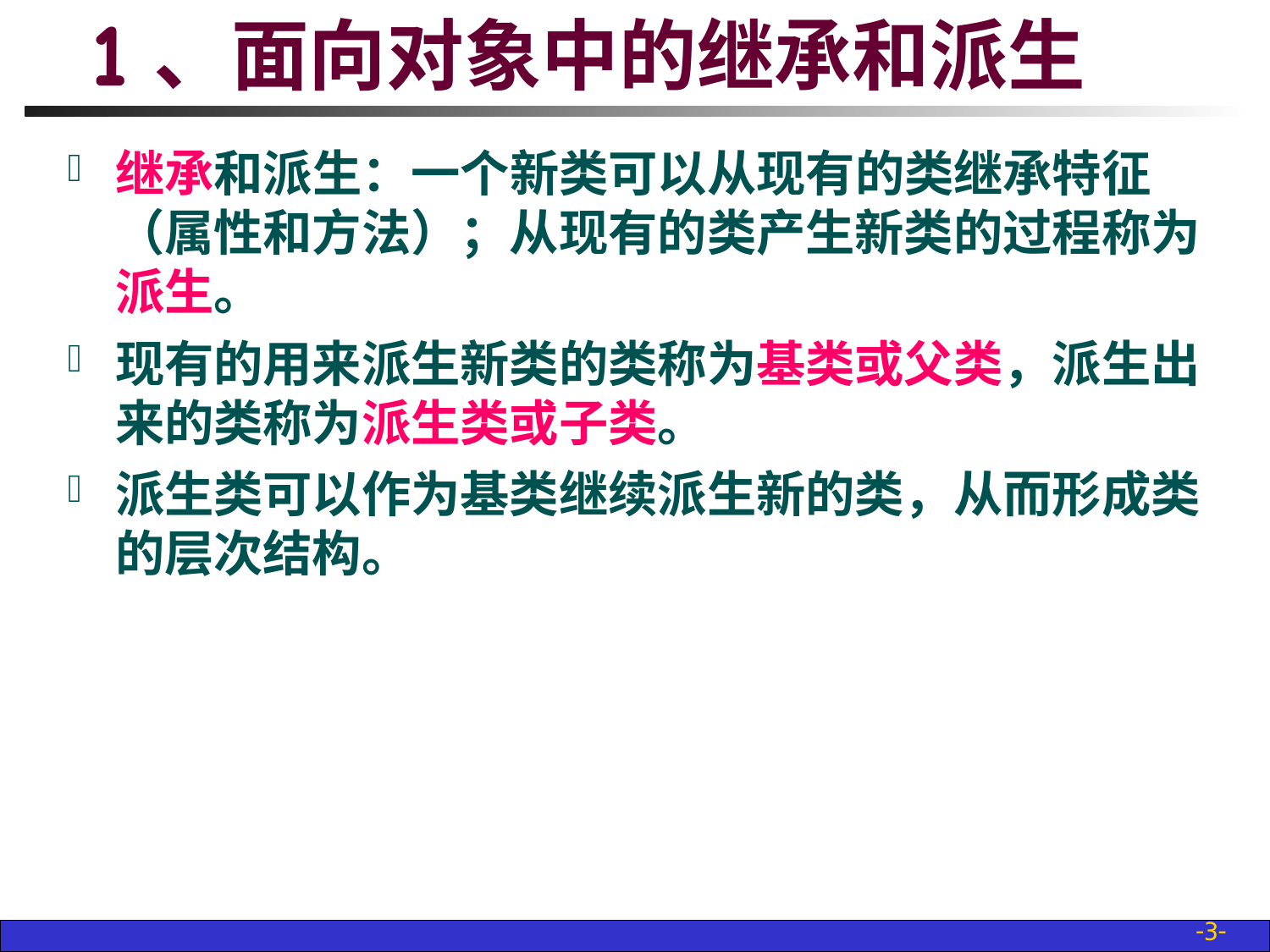

# 1、面向对象中的继承和派生
继承和派生：一个新类可以从现有的类继承特征（属性和方法）；从现有的类产生新类的过程称为派生。
现有的用来派生新类的类称为基类或父类，派生出来的类称为派生类或子类。
派生类可以作为基类继续派生新的类，从而形成类的层次结构。
-3-